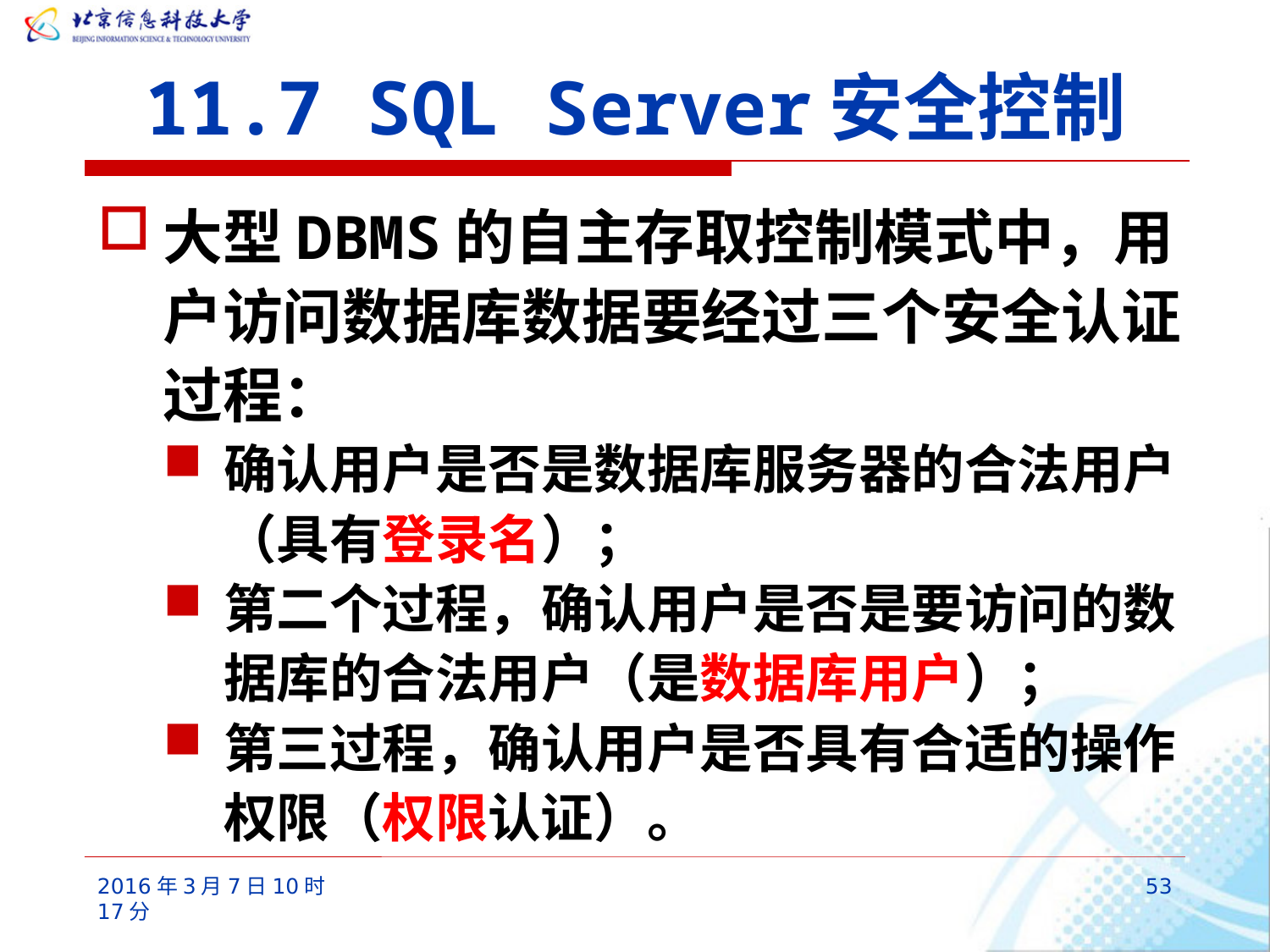

# 11.7 SQL Server安全控制
大型DBMS的自主存取控制模式中，用户访问数据库数据要经过三个安全认证过程：
确认用户是否是数据库服务器的合法用户（具有登录名）；
第二个过程，确认用户是否是要访问的数据库的合法用户（是数据库用户）；
第三过程，确认用户是否具有合适的操作权限（权限认证）。
2016年3月7日10时17分
53